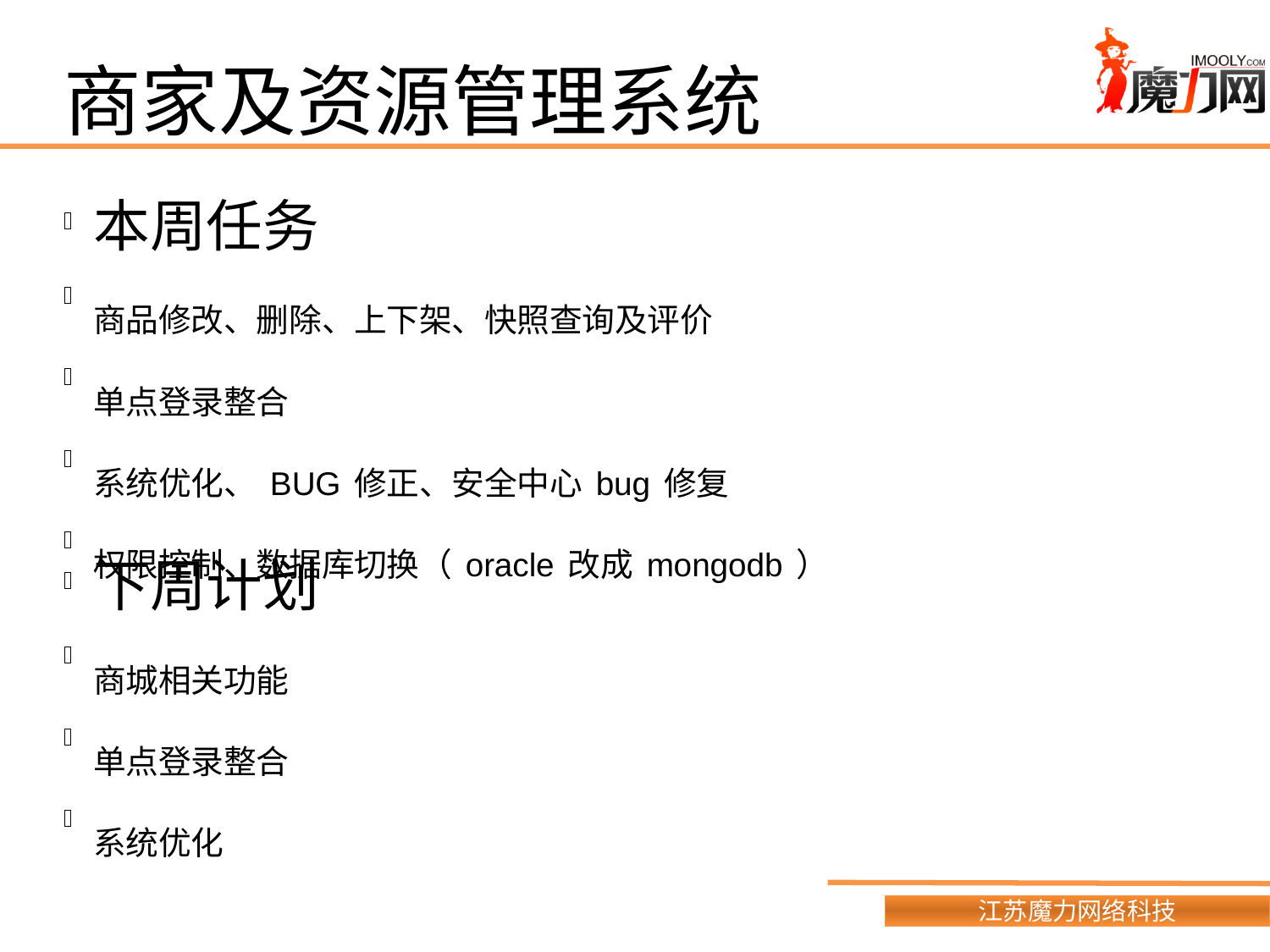

商家及资源管理系统

本周任务
商品修改、删除、上下架、快照查询及评价
单点登录整合
系统优化、BUG修正、安全中心bug修复
权限控制、数据库切换（oracle改成mongodb）

下周计划
商城相关功能
单点登录整合
系统优化